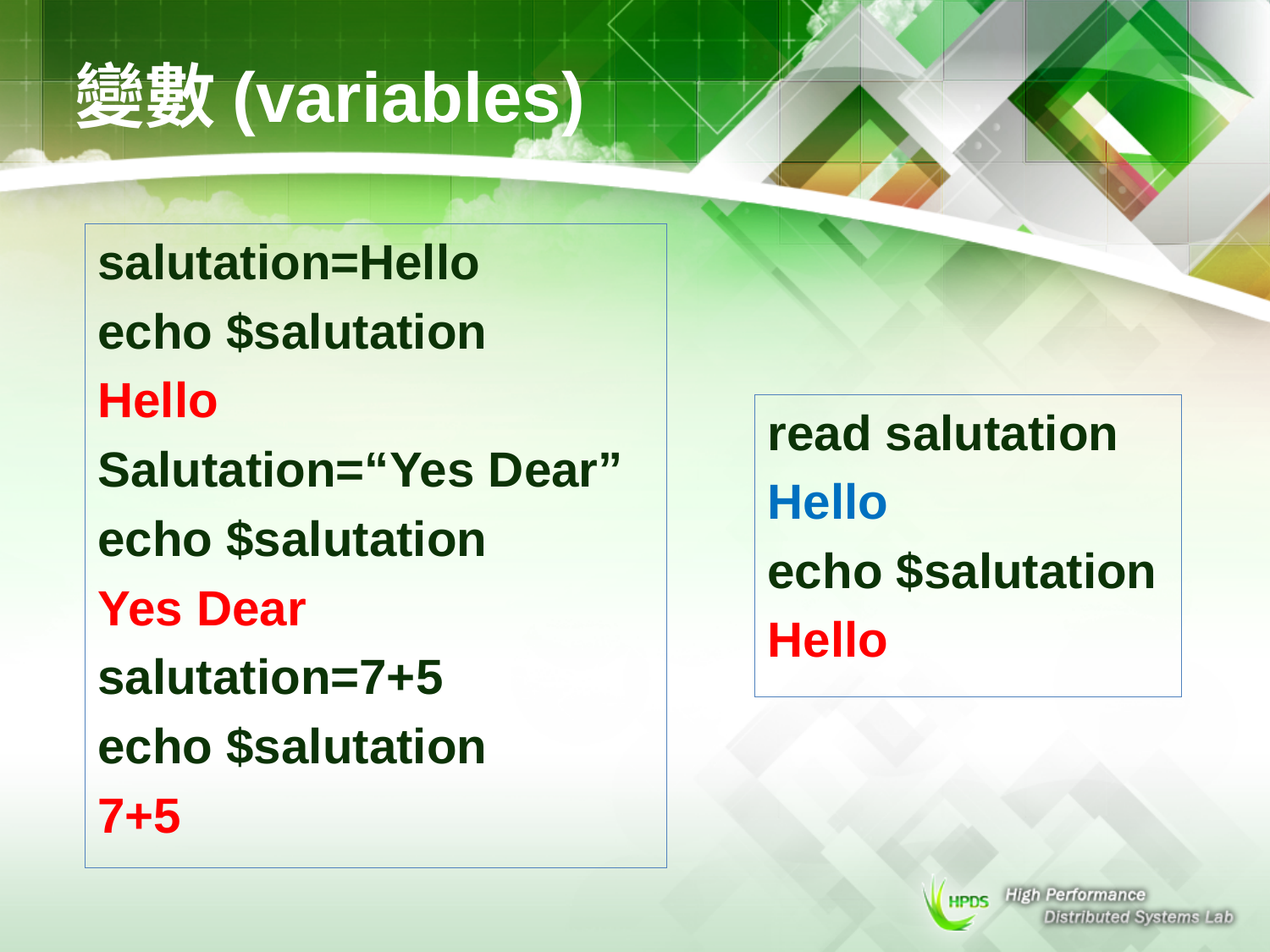

# 變數(variables)
salutation=Hello
echo $salutation
Hello
Salutation=“Yes Dear”
echo $salutation
Yes Dear
salutation=7+5
echo $salutation
7+5
read salutation
Hello
echo $salutation
Hello